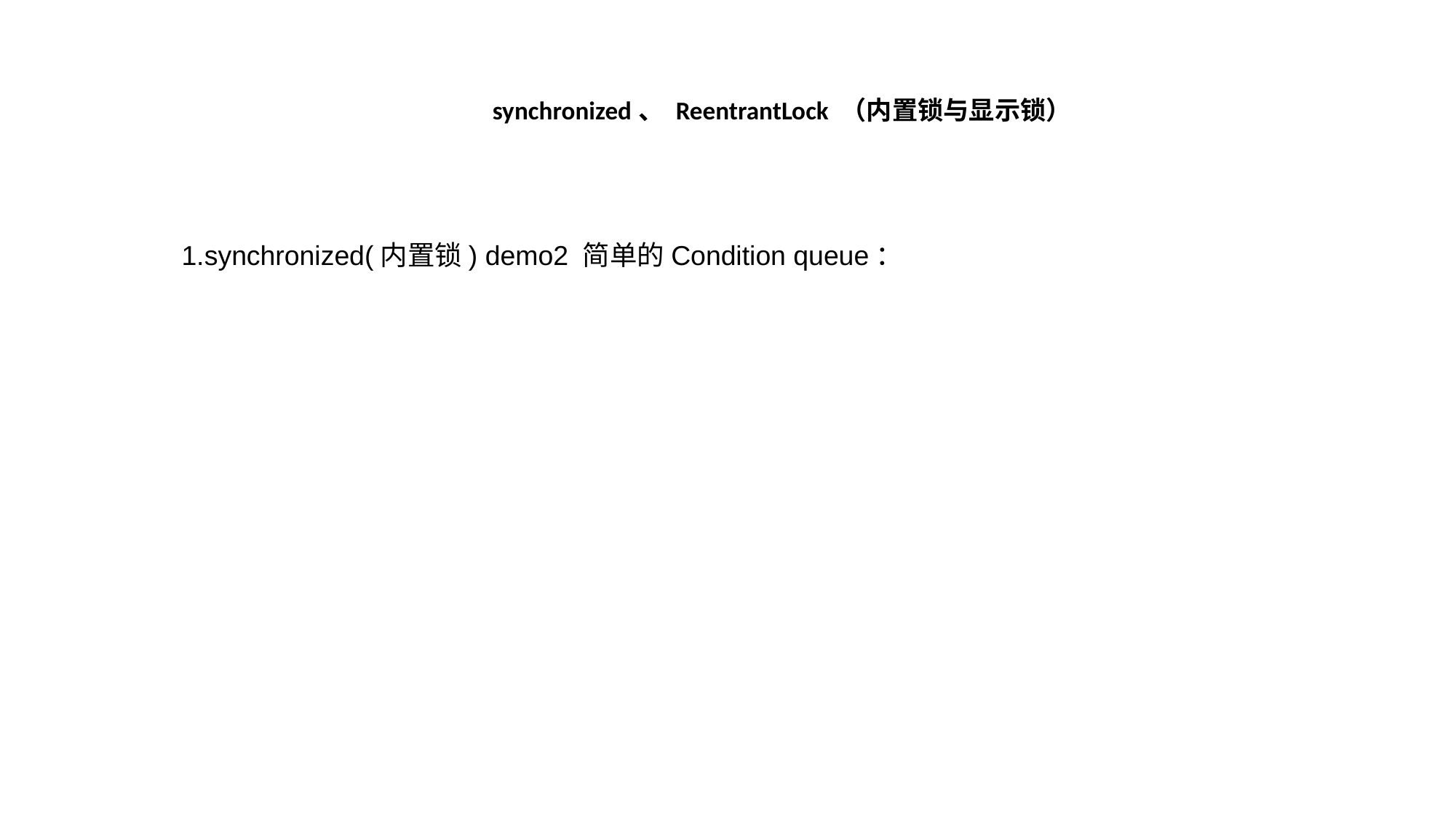

synchronized、 ReentrantLock （内置锁与显示锁）
1.synchronized(内置锁) demo2 简单的Condition queue：